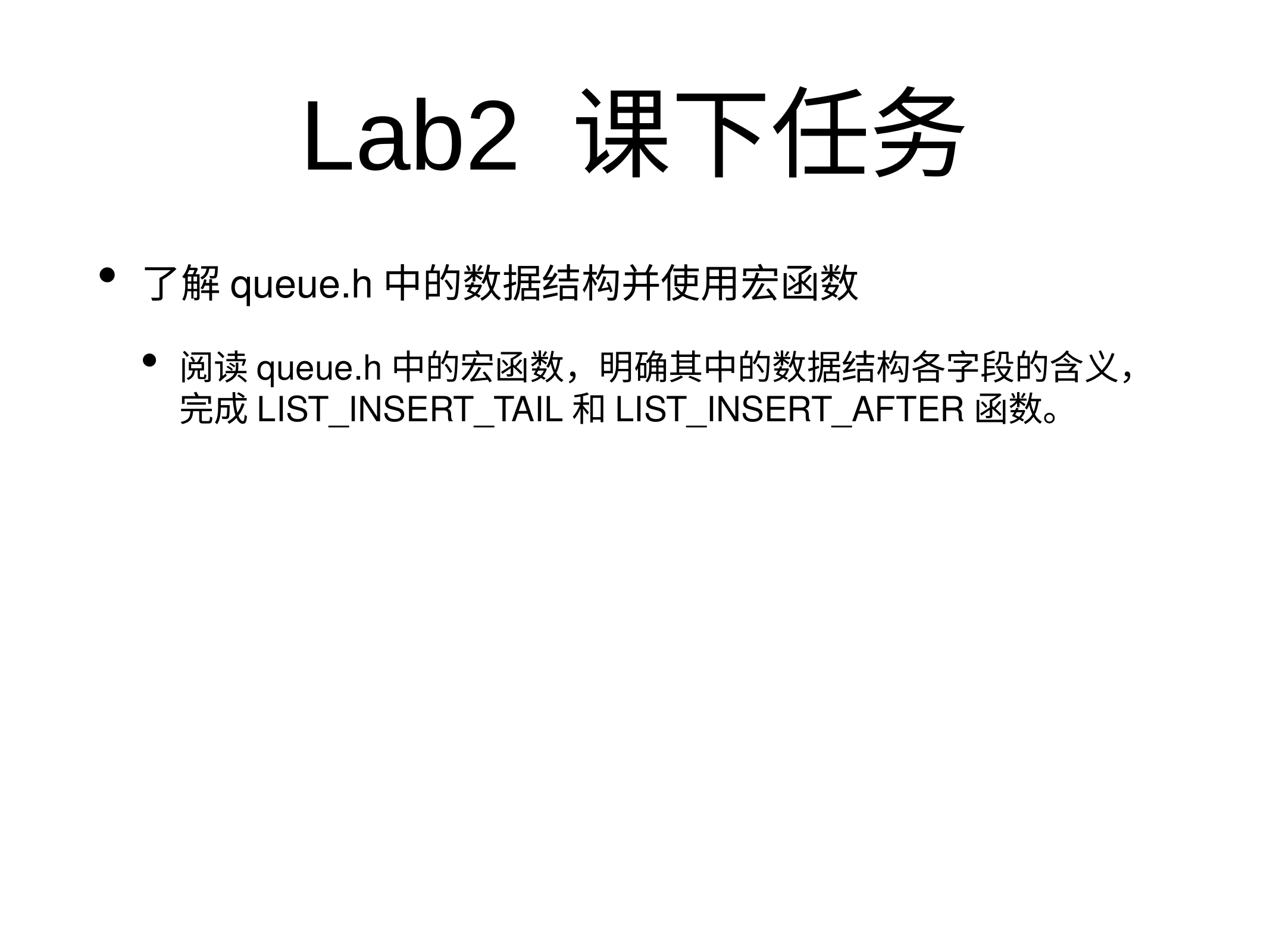

# Lab2 课下任务
了解queue.h中的数据结构并使用宏函数
阅读queue.h中的宏函数，明确其中的数据结构各字段的含义，完成LIST_INSERT_TAIL和LIST_INSERT_AFTER函数。